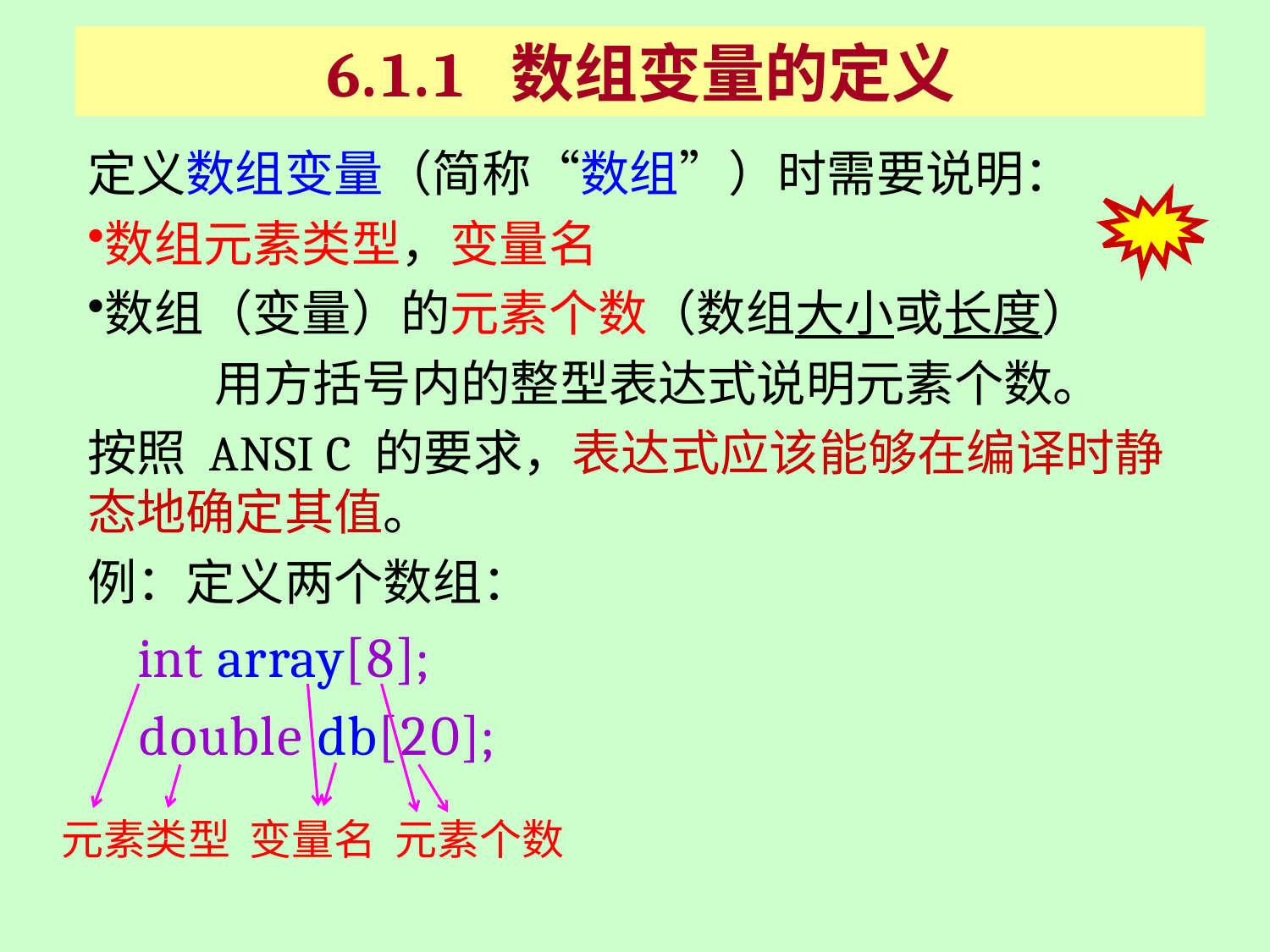

# 6.1.1  数组变量的定义
定义数组变量（简称“数组”）时需要说明：
数组元素类型，变量名
数组（变量）的元素个数（数组大小或长度）
	用方括号内的整型表达式说明元素个数。
按照 ANSI C 的要求，表达式应该能够在编译时静态地确定其值。
例：定义两个数组：
    int array[8];
    double db[20];

元素类型  变量名  元素个数
6